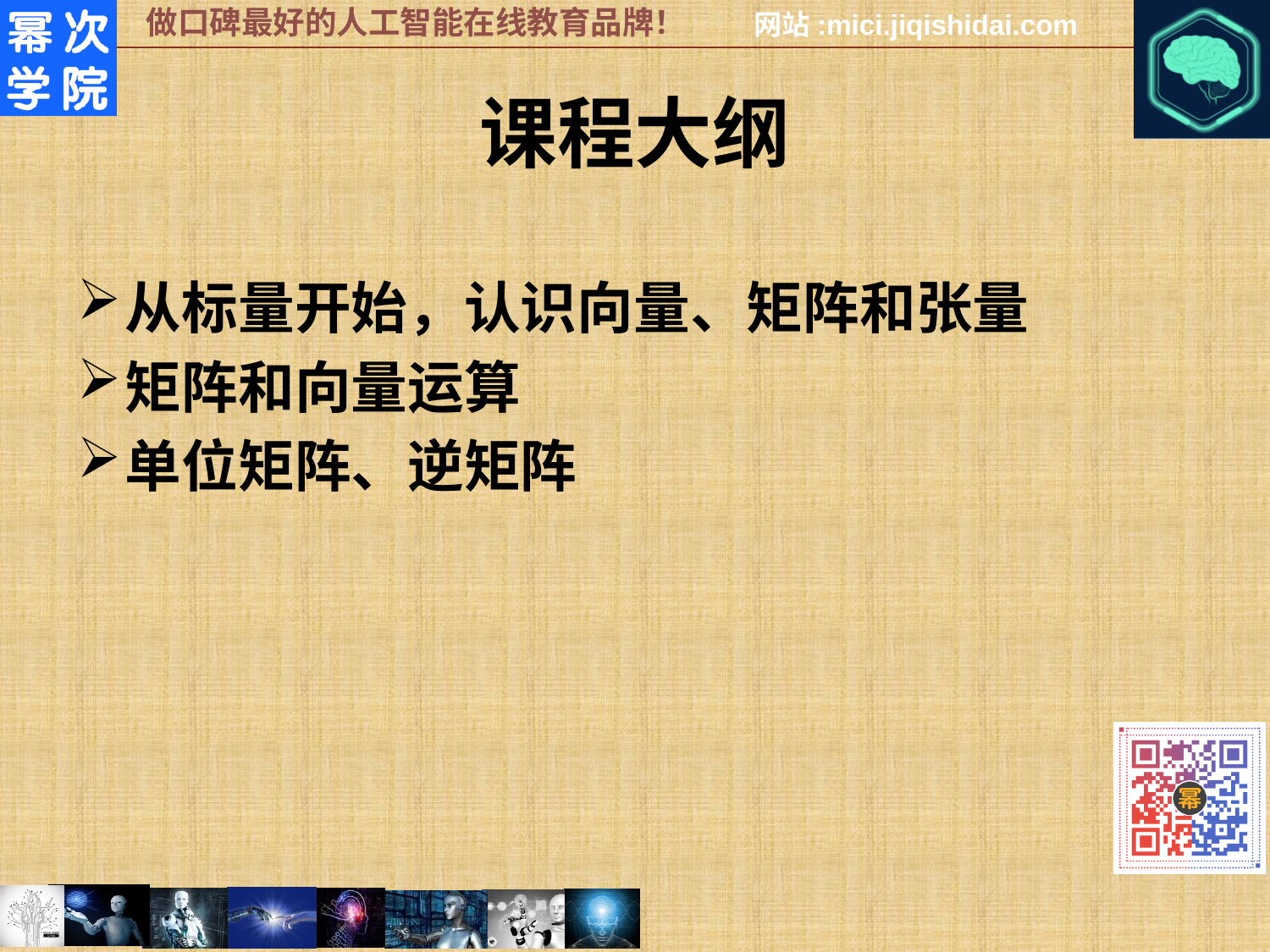

# 课程大纲
从标量开始，认识向量、矩阵和张量
矩阵和向量运算
单位矩阵、逆矩阵